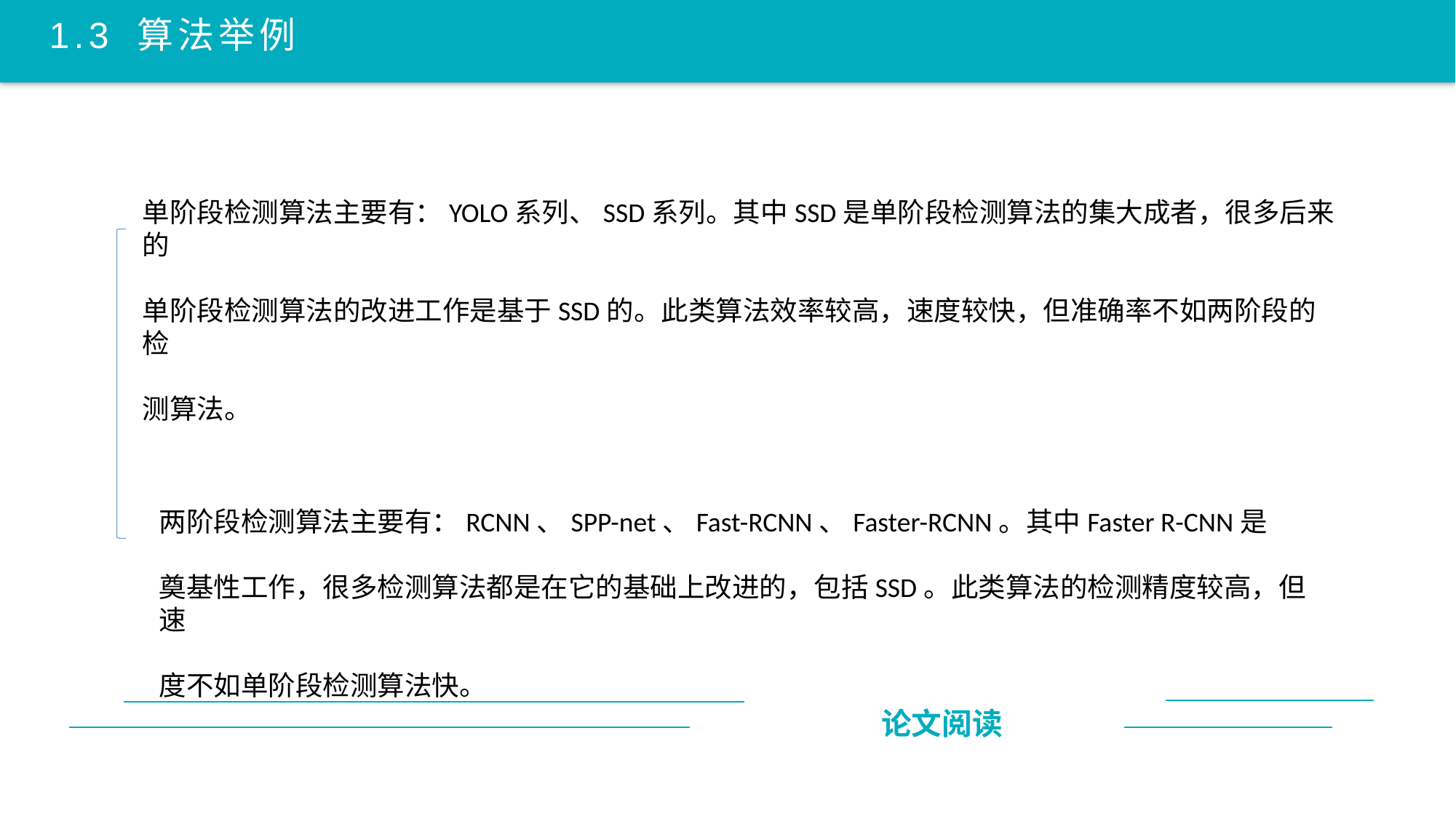

1.3 算法举例
单阶段检测算法主要有：YOLO系列、SSD系列。其中SSD是单阶段检测算法的集大成者，很多后来的

单阶段检测算法的改进工作是基于SSD的。此类算法效率较高，速度较快，但准确率不如两阶段的检

测算法。

两阶段检测算法主要有：RCNN、SPP-net、Fast-RCNN、Faster-RCNN。其中Faster R-CNN是

奠基性工作，很多检测算法都是在它的基础上改进的，包括SSD。此类算法的检测精度较高，但速

度不如单阶段检测算法快。
论文阅读